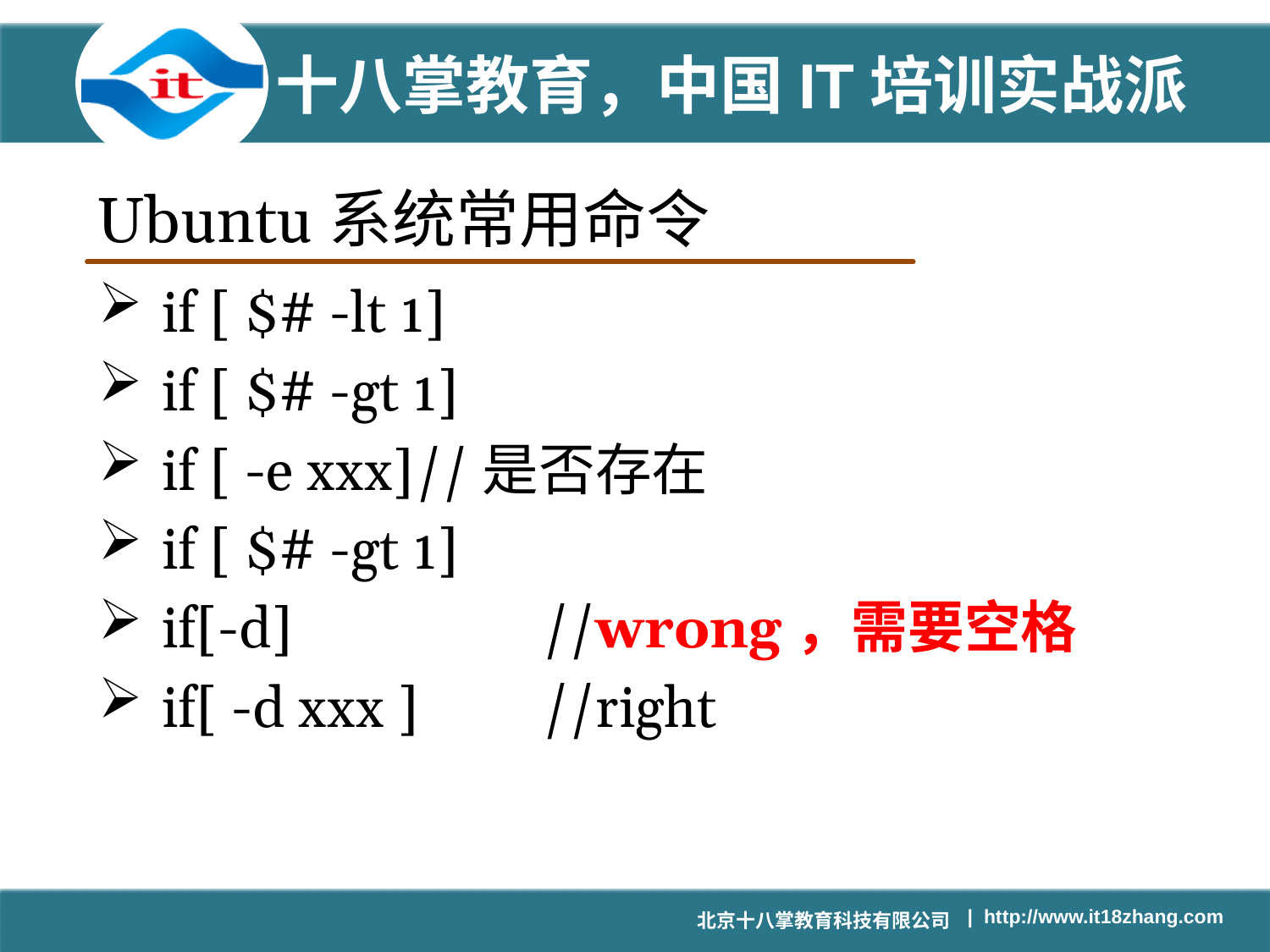

# Ubuntu系统常用命令
if [ $# -lt 1]
if [ $# -gt 1]
if [ -e xxx]	//是否存在
if [ $# -gt 1]
if[-d]		//wrong，需要空格
if[ -d xxx ]	//right